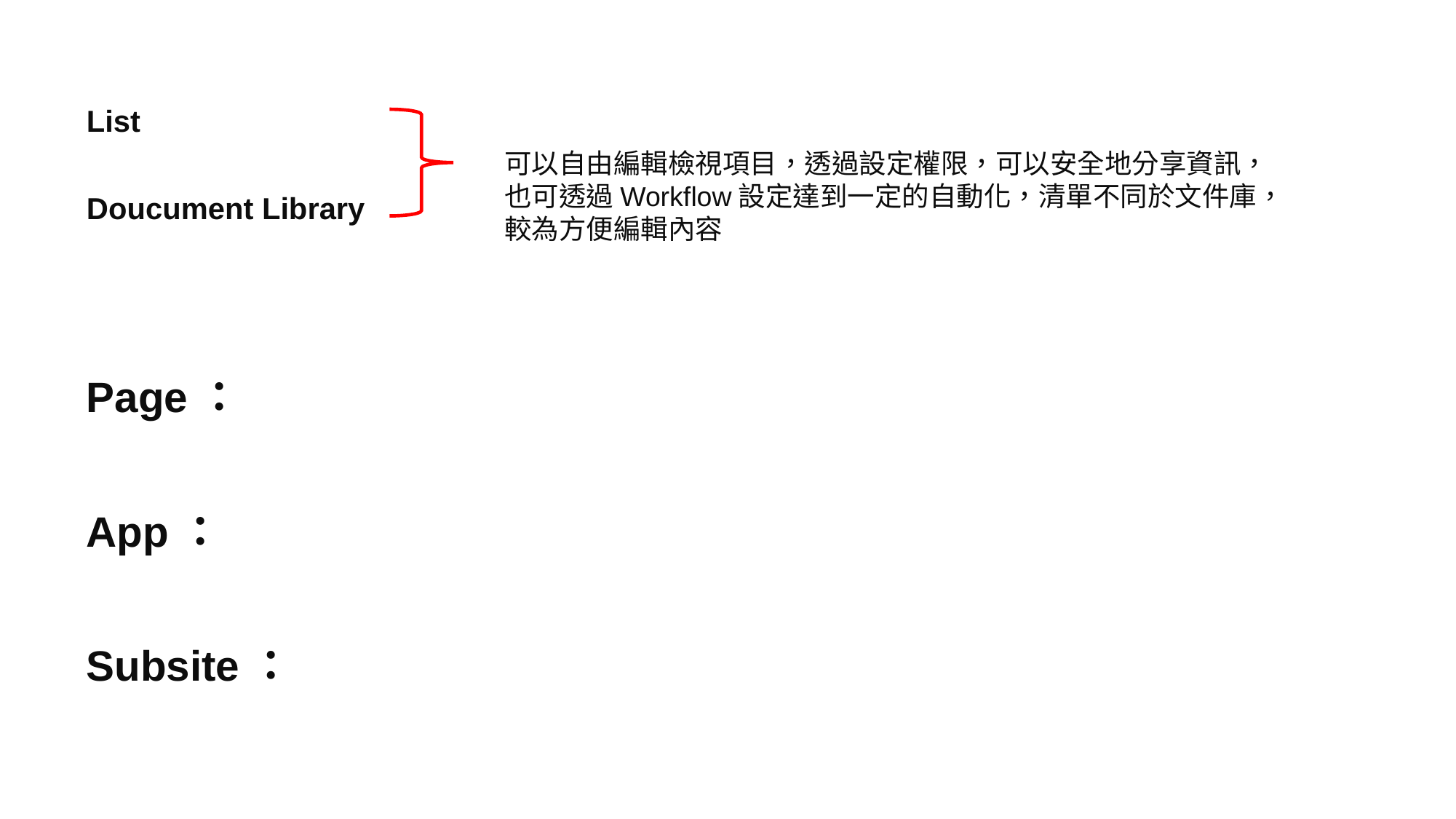

List

可以自由編輯檢視項目，透過設定權限，可以安全地分享資訊，
也可透過Workflow設定達到一定的自動化，清單不同於文件庫，
較為方便編輯內容
Doucument Library
Page：
App：
Subsite：